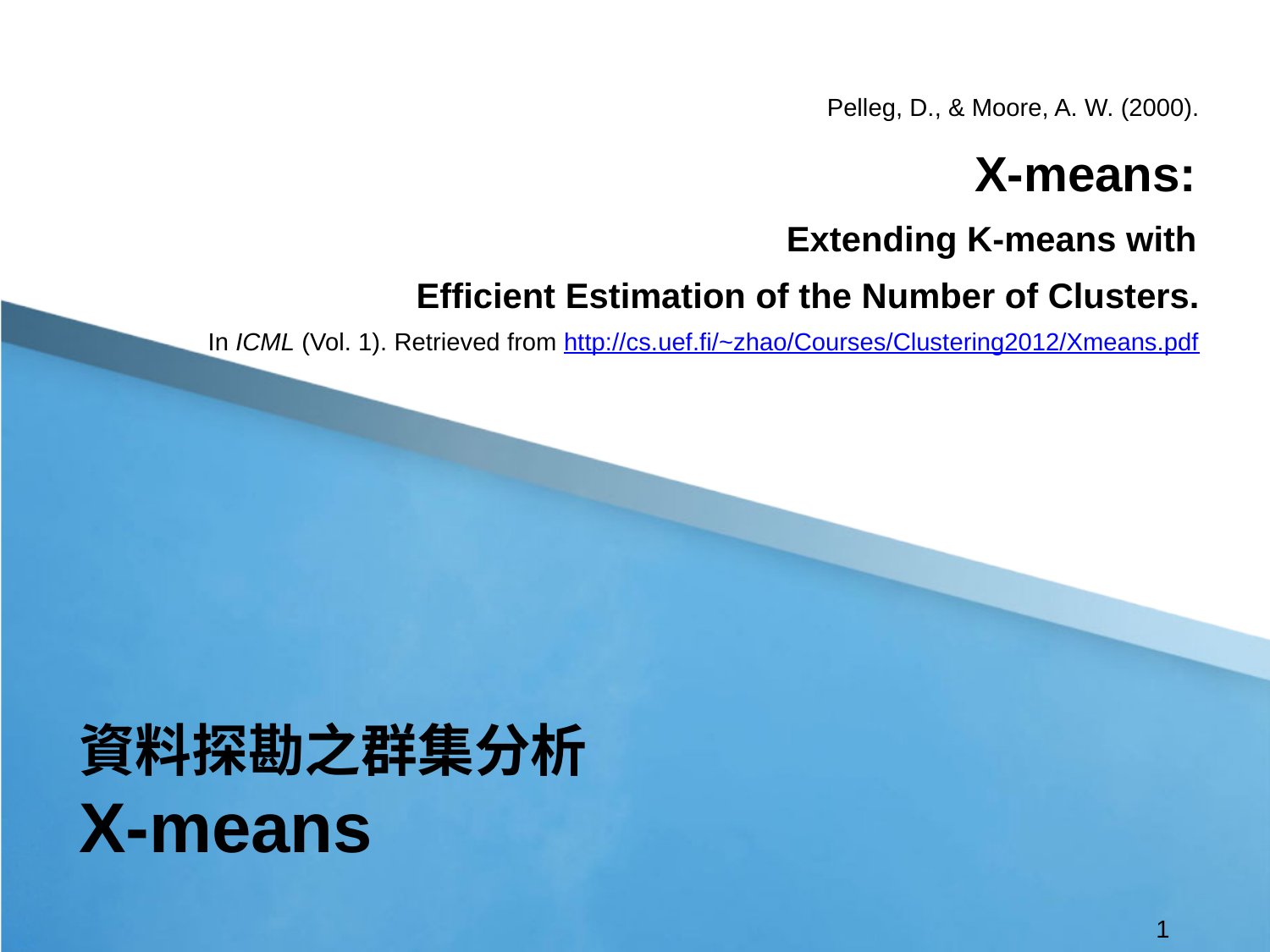

Pelleg, D., & Moore, A. W. (2000).
X-means:
Extending K-means with
Efficient Estimation of the Number of Clusters.
In ICML (Vol. 1). Retrieved from http://cs.uef.fi/~zhao/Courses/Clustering2012/Xmeans.pdf
# 資料探勘之群集分析
X-means
1